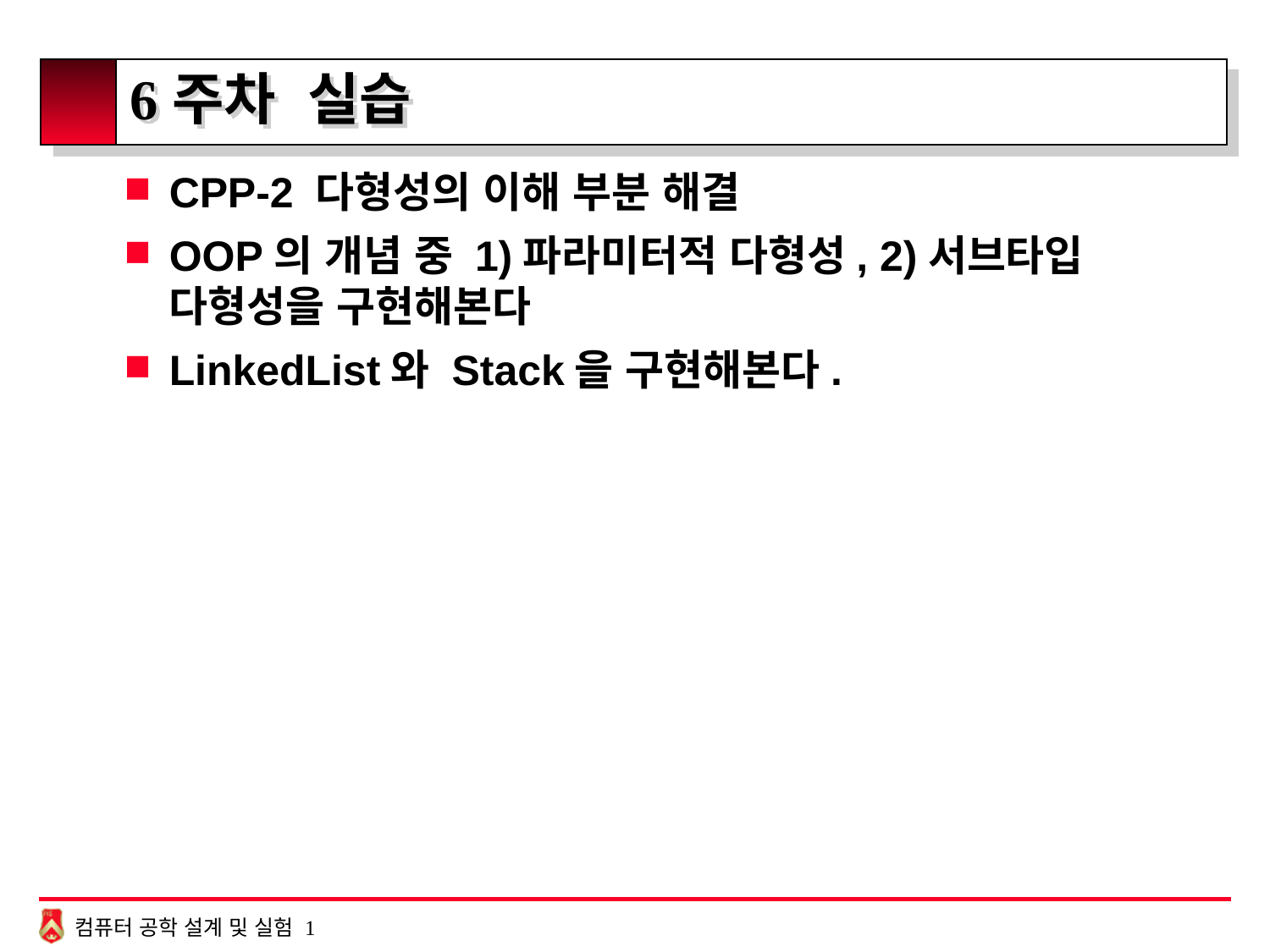

# 6주차  실습
CPP-2 다형성의 이해 부분 해결
OOP의 개념 중 1)파라미터적 다형성, 2)서브타입 다형성을 구현해본다
LinkedList와 Stack을 구현해본다.